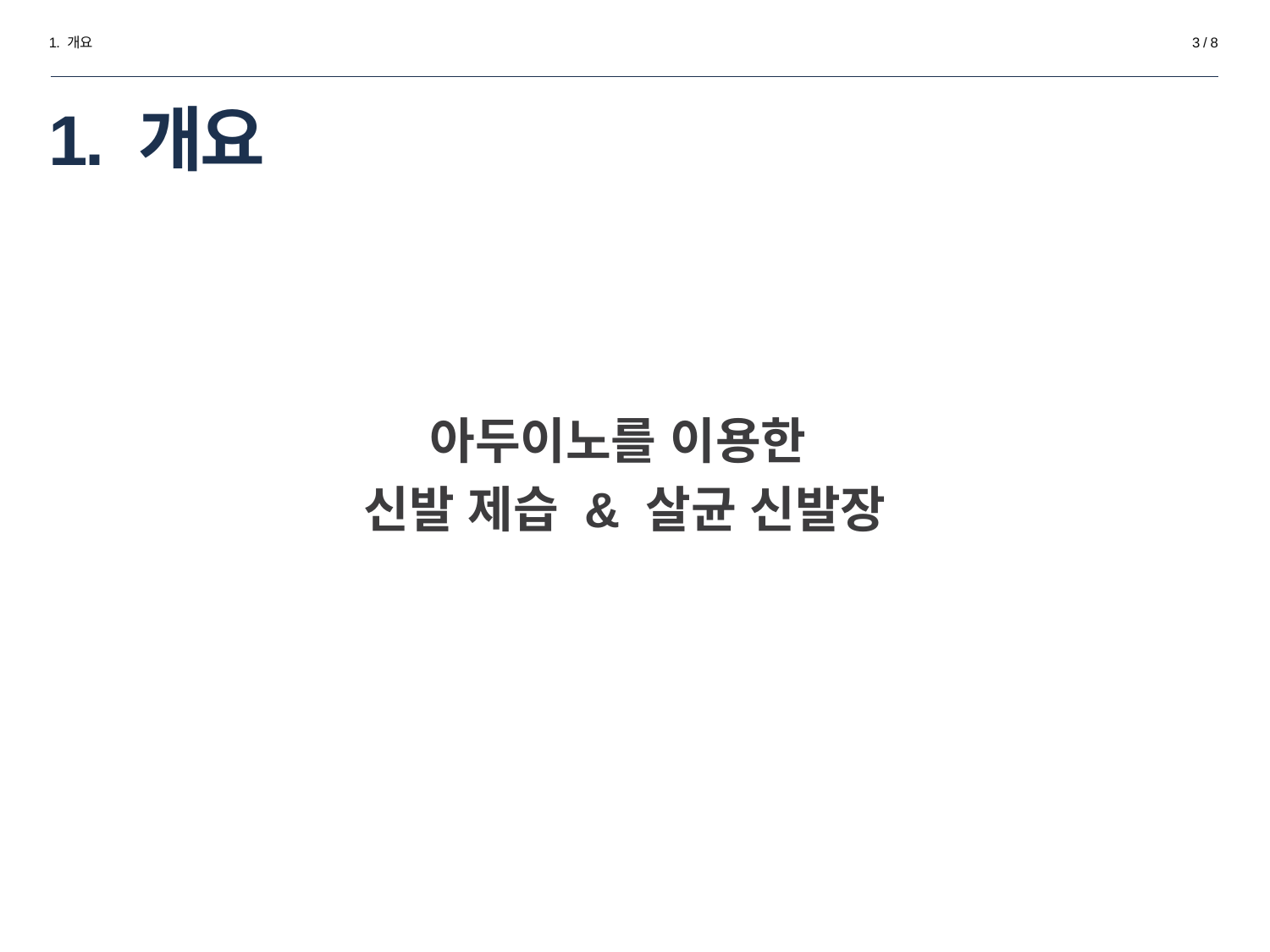

1. 개요
3 / 8
# 1. 개요
아두이노를 이용한
신발 제습 & 살균 신발장